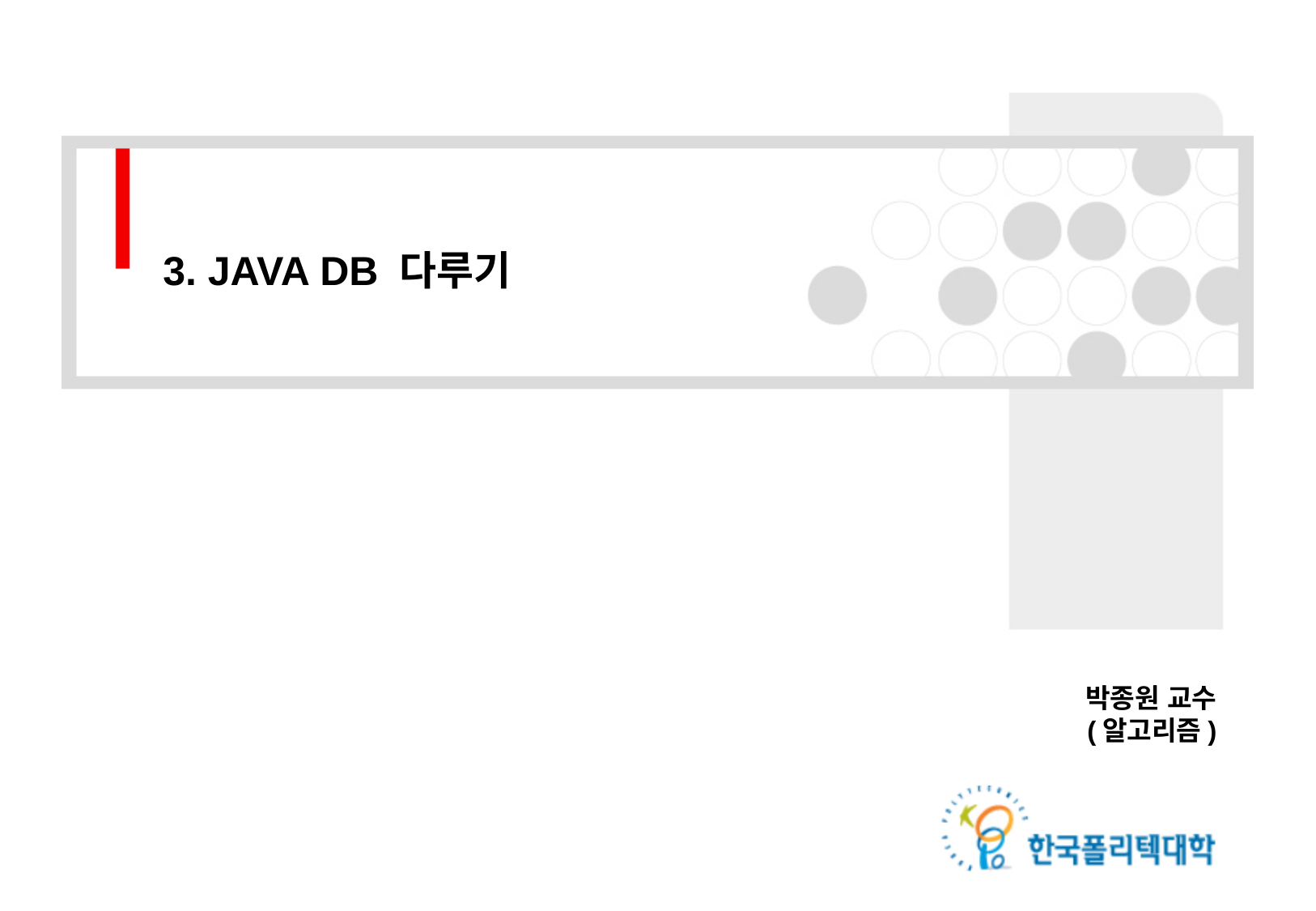

3. JAVA DB 다루기
박종원 교수
(알고리즘)